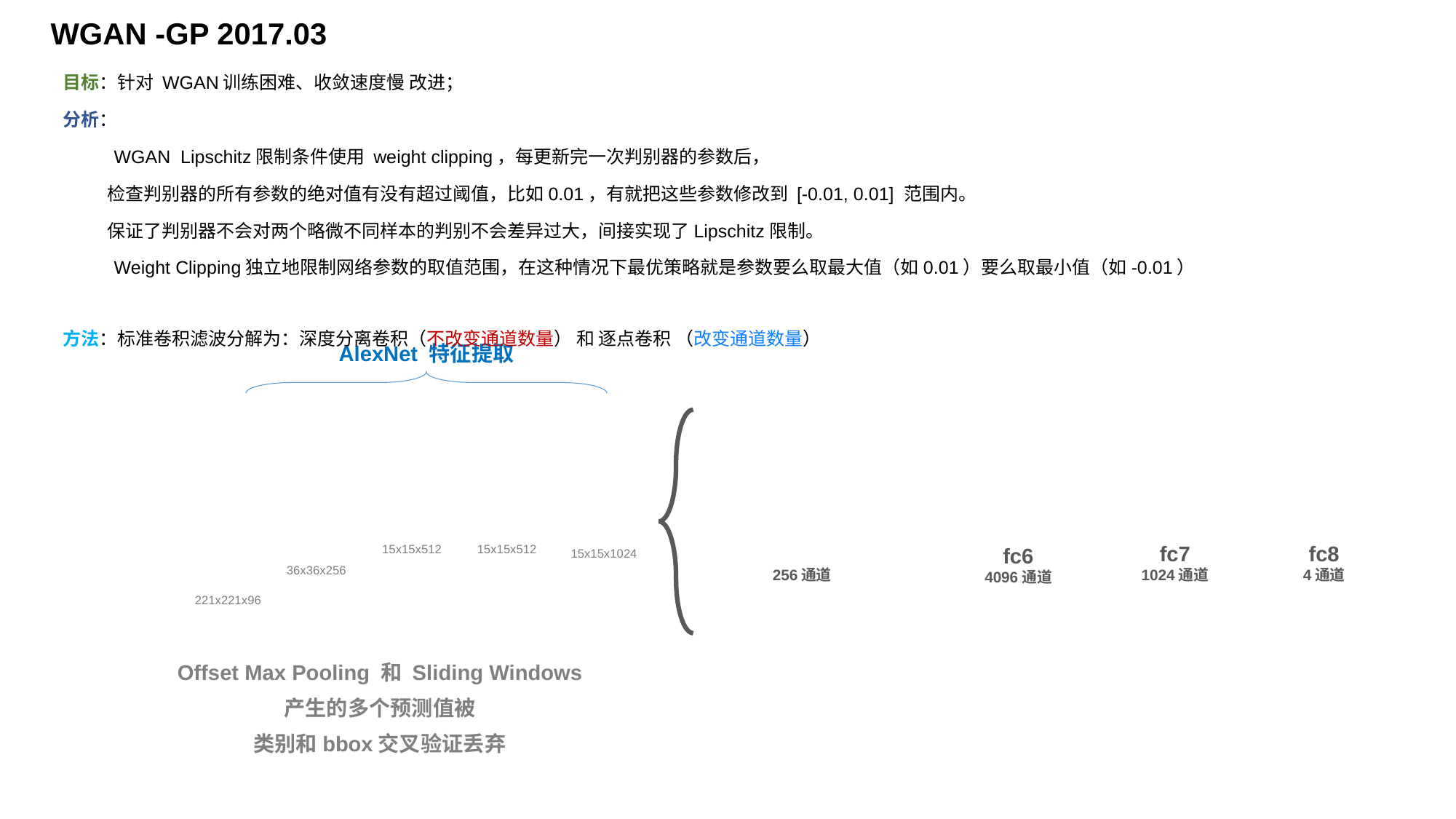

WGAN -GP 2017.03
目标：针对 WGAN训练困难、收敛速度慢 改进；
分析：
          WGAN  Lipschitz限制条件使用 weight clipping，每更新完一次判别器的参数后，
          检查判别器的所有参数的绝对值有没有超过阈值，比如0.01，有就把这些参数修改到 [-0.01, 0.01] 范围内。
          保证了判别器不会对两个略微不同样本的判别不会差异过大，间接实现了Lipschitz限制。
          Weight Clipping独立地限制网络参数的取值范围，在这种情况下最优策略就是参数要么取最大值（如0.01）要么取最小值（如-0.01）

方法：标准卷积滤波分解为：深度分离卷积（不改变通道数量） 和 逐点卷积 （改变通道数量）

AlexNet 特征提取

256通道
fc7
1024通道

fc8
4通道
15x15x512
15x15x512
fc6
4096通道
15x15x1024
36x36x256
221x221x96
Offset Max Pooling 和 Sliding Windows
产生的多个预测值被
类别和bbox交叉验证丢弃